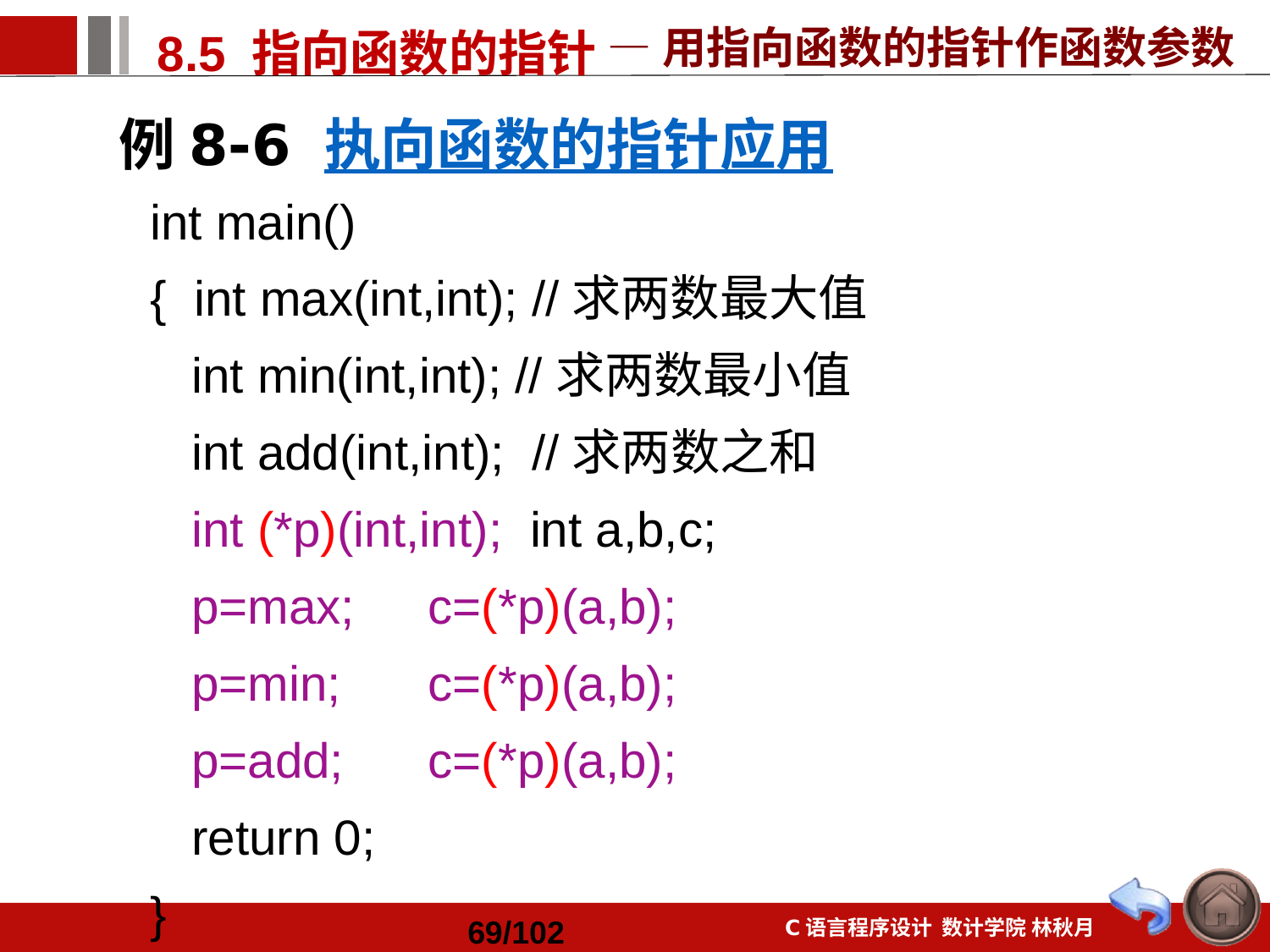

—用指向函数的指针作函数参数
例8-6 执向函数的指针应用
int main()
{  int max(int,int); //求两数最大值
   int min(int,int); //求两数最小值
   int add(int,int);  //求两数之和
   int (*p)(int,int);  int a,b,c;
   p=max;  	c=(*p)(a,b);
   p=min;   	c=(*p)(a,b);
   p=add; 	c=(*p)(a,b);
   return 0;
}